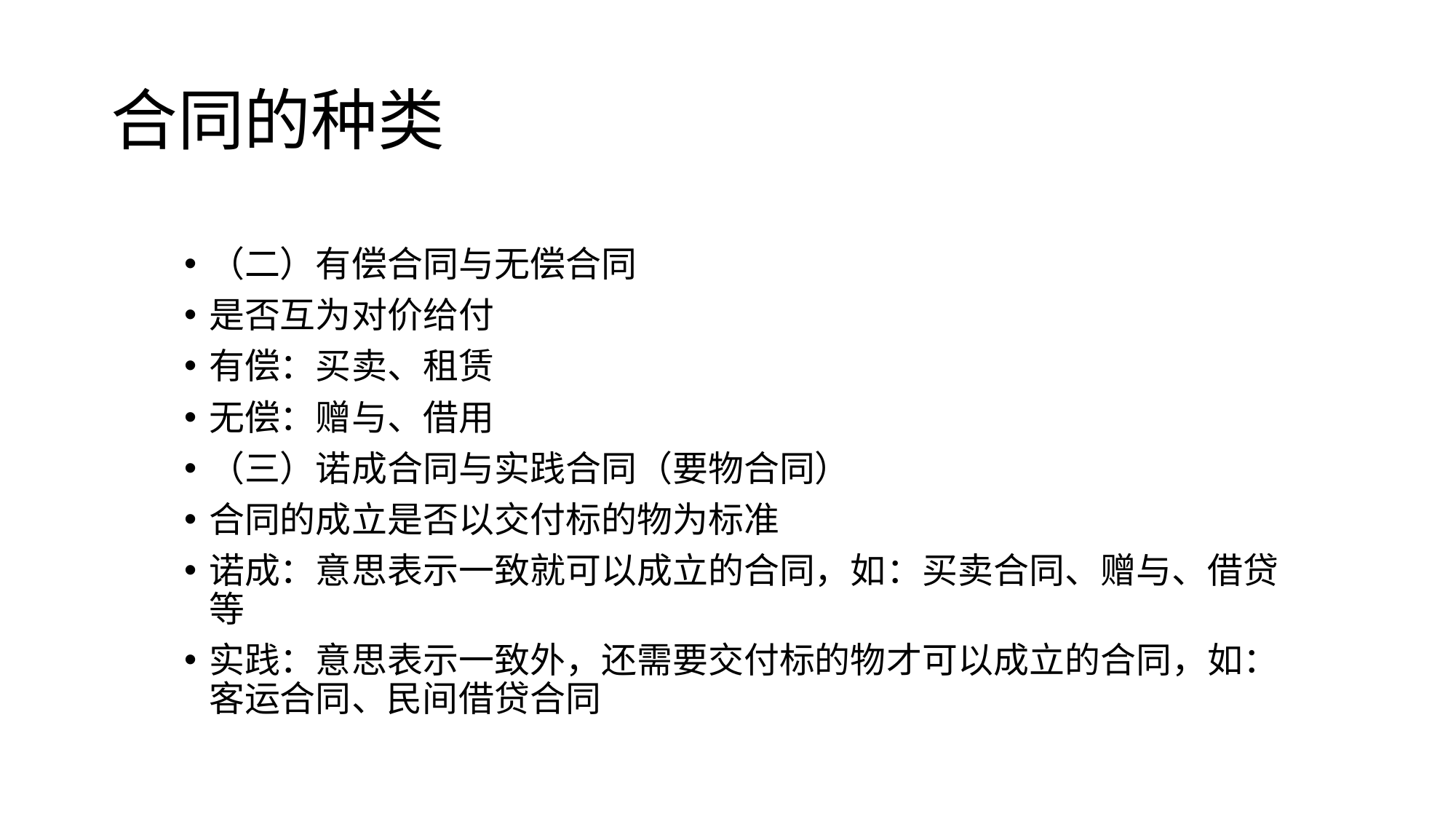

# 合同的种类
（二）有偿合同与无偿合同
是否互为对价给付
有偿：买卖、租赁
无偿：赠与、借用
（三）诺成合同与实践合同（要物合同）
合同的成立是否以交付标的物为标准
诺成：意思表示一致就可以成立的合同，如：买卖合同、赠与、借贷等
实践：意思表示一致外，还需要交付标的物才可以成立的合同，如：客运合同、民间借贷合同